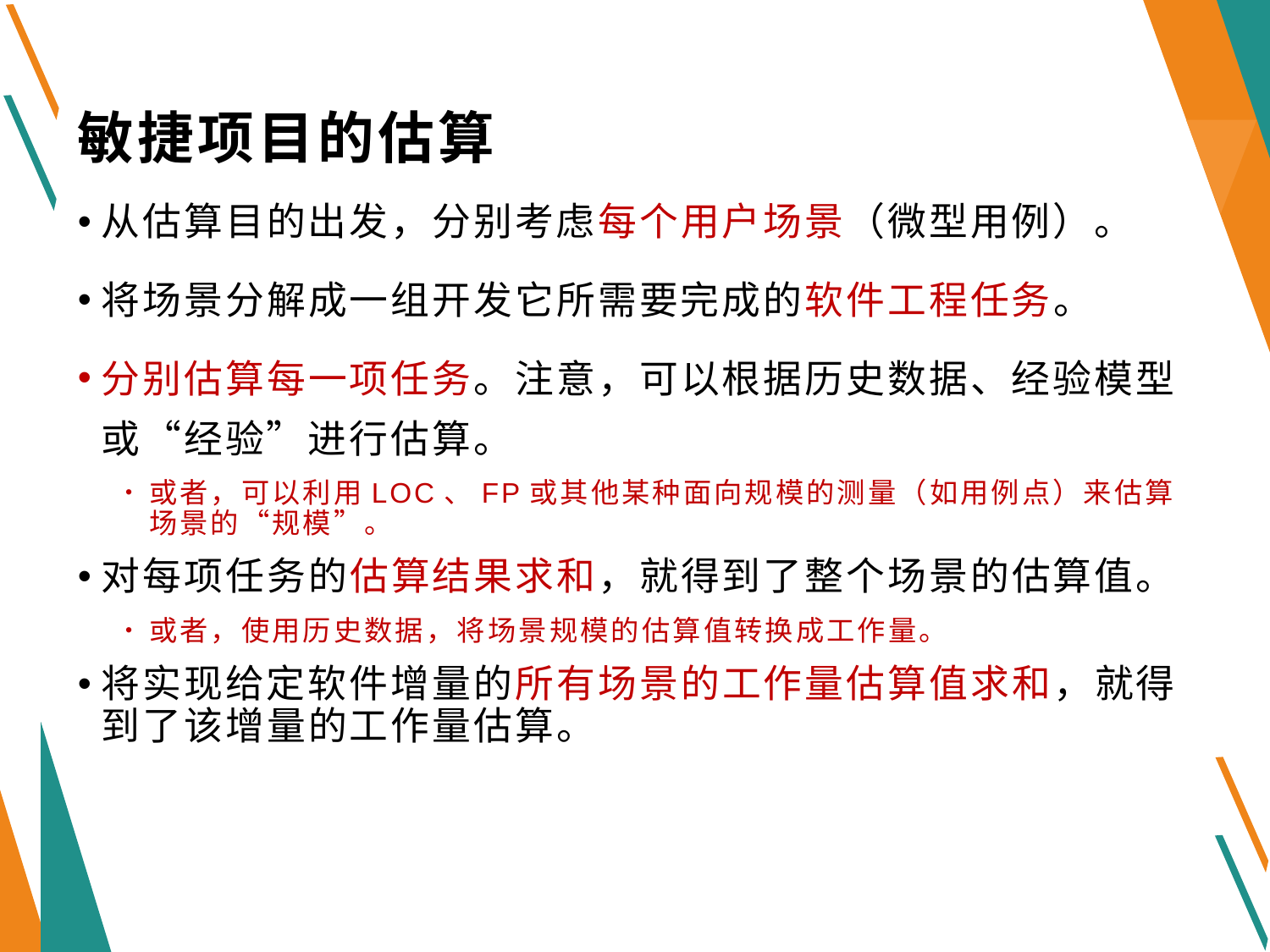

# 敏捷项目的估算
从估算目的出发，分别考虑每个用户场景（微型用例）。
将场景分解成一组开发它所需要完成的软件工程任务。
分别估算每一项任务。注意，可以根据历史数据、经验模型或“经验”进行估算。
或者，可以利用LOC、FP或其他某种面向规模的测量（如用例点）来估算场景的“规模”。
对每项任务的估算结果求和，就得到了整个场景的估算值。
或者，使用历史数据，将场景规模的估算值转换成工作量。
将实现给定软件增量的所有场景的工作量估算值求和，就得到了该增量的工作量估算。
33